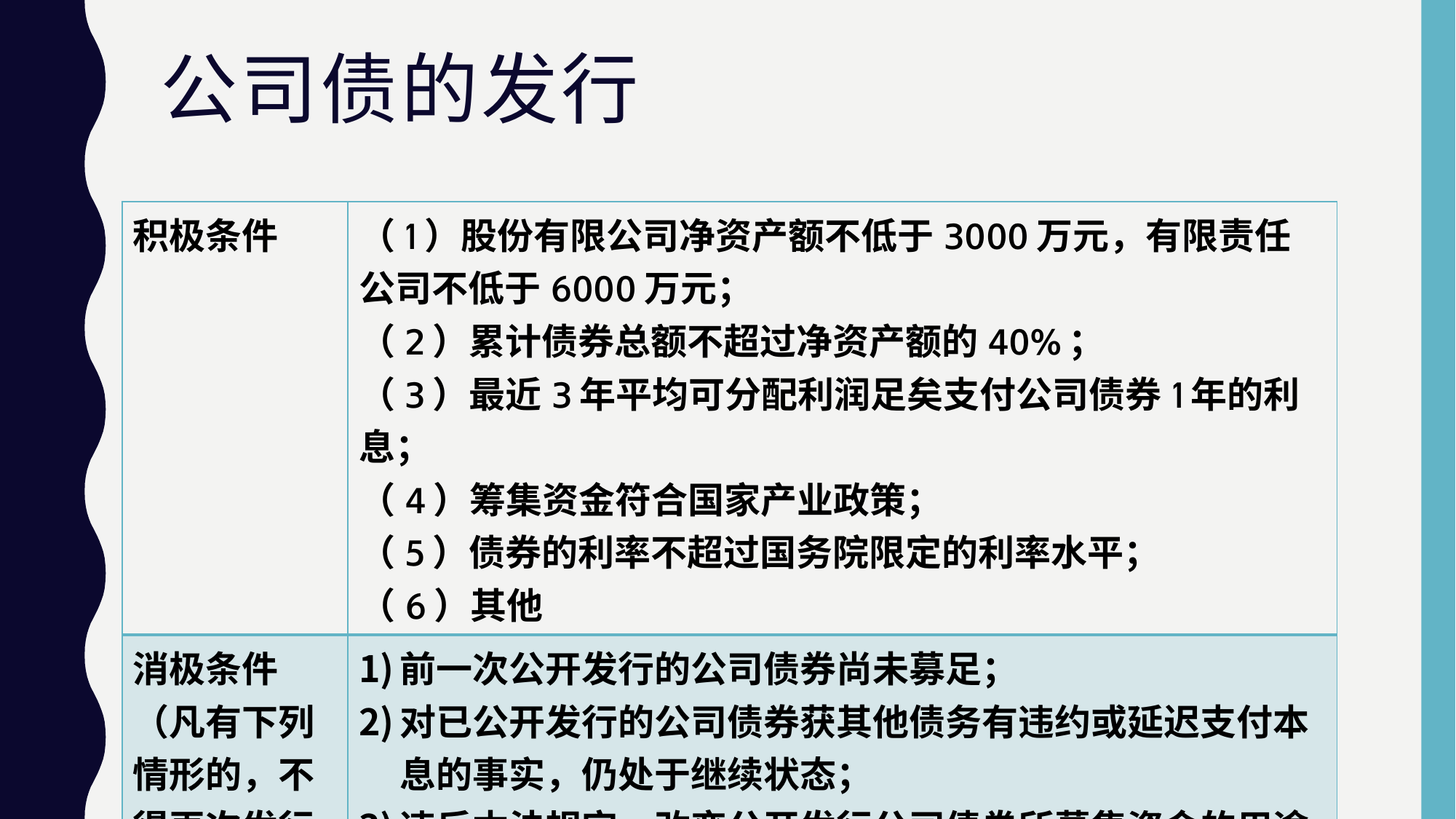

# 公司债的发行
| 积极条件 | （1）股份有限公司净资产额不低于3000万元，有限责任公司不低于6000万元； （2）累计债券总额不超过净资产额的40%； （3）最近3年平均可分配利润足矣支付公司债券1年的利息； （4）筹集资金符合国家产业政策； （5）债券的利率不超过国务院限定的利率水平； （6）其他 |
| --- | --- |
| 消极条件 （凡有下列情形的，不得再次发行公司债） | 前一次公开发行的公司债券尚未募足； 对已公开发行的公司债券获其他债务有违约或延迟支付本息的事实，仍处于继续状态； 违反本法规定，改变公开发行公司债券所募集资金的用途 |